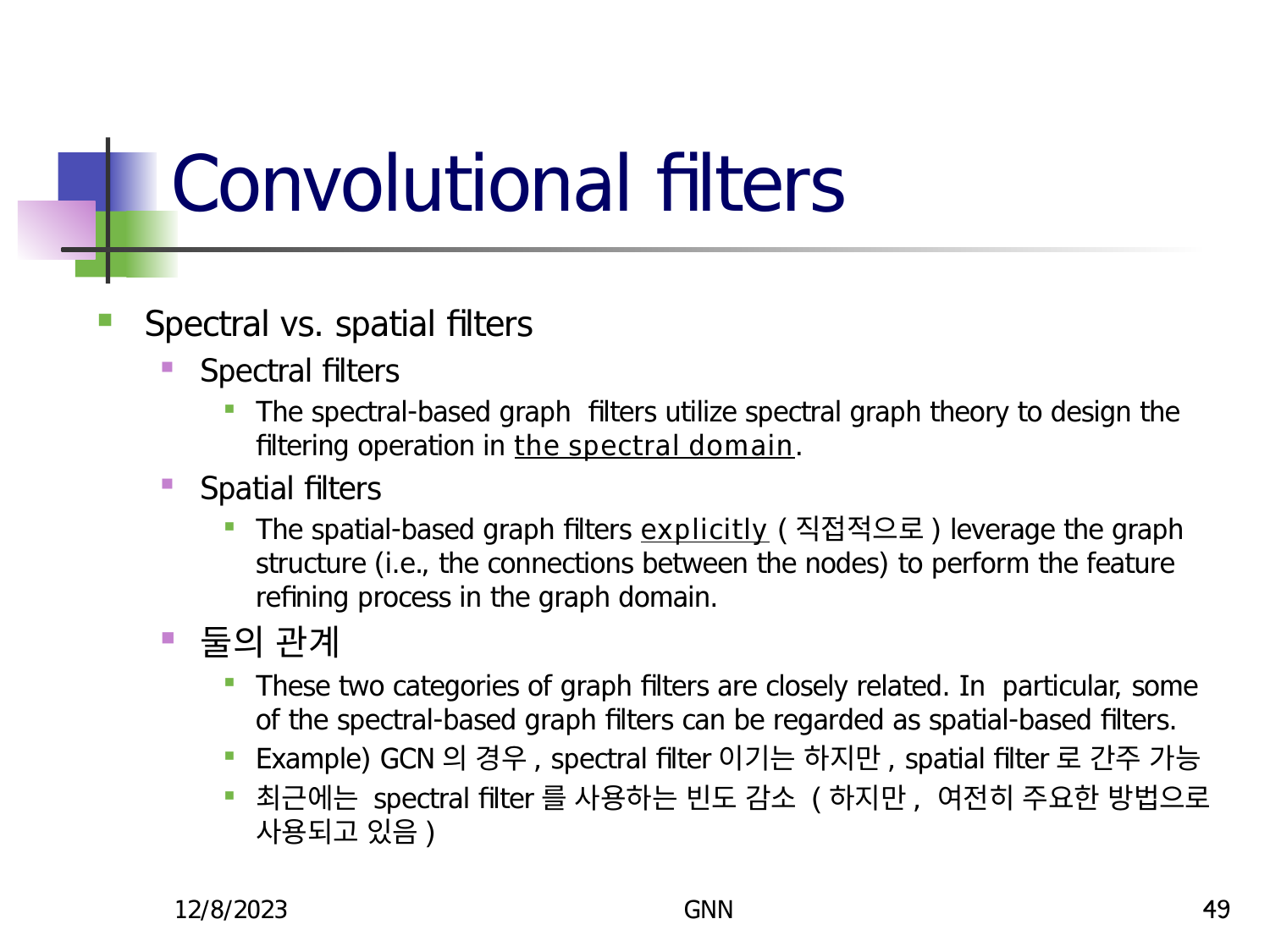

# Convolutional filters
Spectral vs. spatial filters
Spectral filters
The spectral-based graph  filters utilize spectral graph theory to design the filtering operation in the spectral domain.
Spatial filters
The spatial-based graph filters explicitly (직접적으로) leverage the graph structure (i.e., the connections between the nodes) to perform the feature  refining process in the graph domain.
둘의 관계
These two categories of graph filters are closely related. In  particular, some of the spectral-based graph filters can be regarded as spatial-based filters.
Example) GCN의 경우, spectral filter이기는 하지만, spatial filter로 간주 가능
최근에는 spectral filter를 사용하는 빈도 감소 (하지만, 여전히 주요한 방법으로 사용되고 있음)
12/8/2023
GNN
49